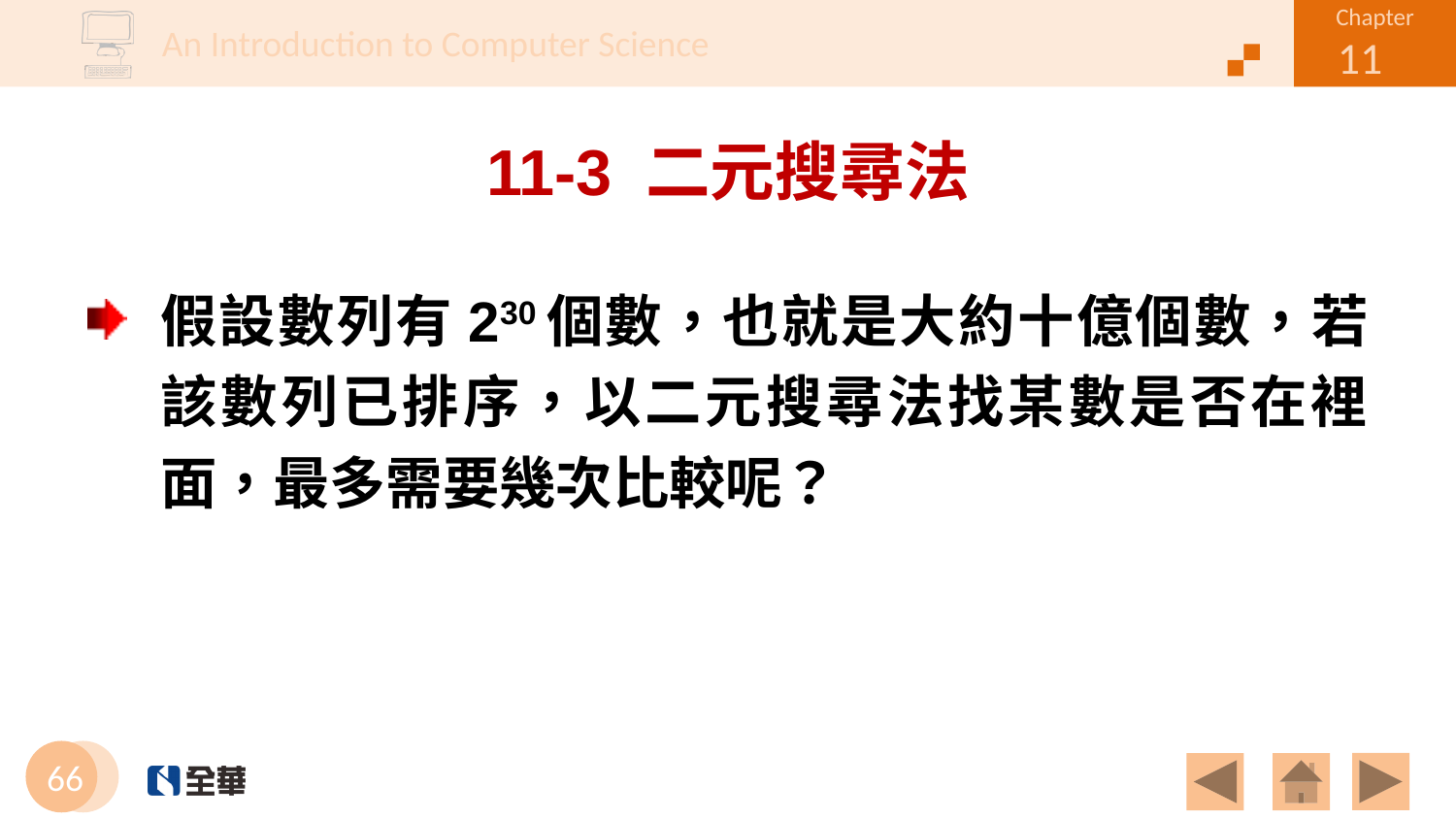

# 11-3 二元搜尋法
假設數列有230個數，也就是大約十億個數，若該數列已排序，以二元搜尋法找某數是否在裡面，最多需要幾次比較呢？